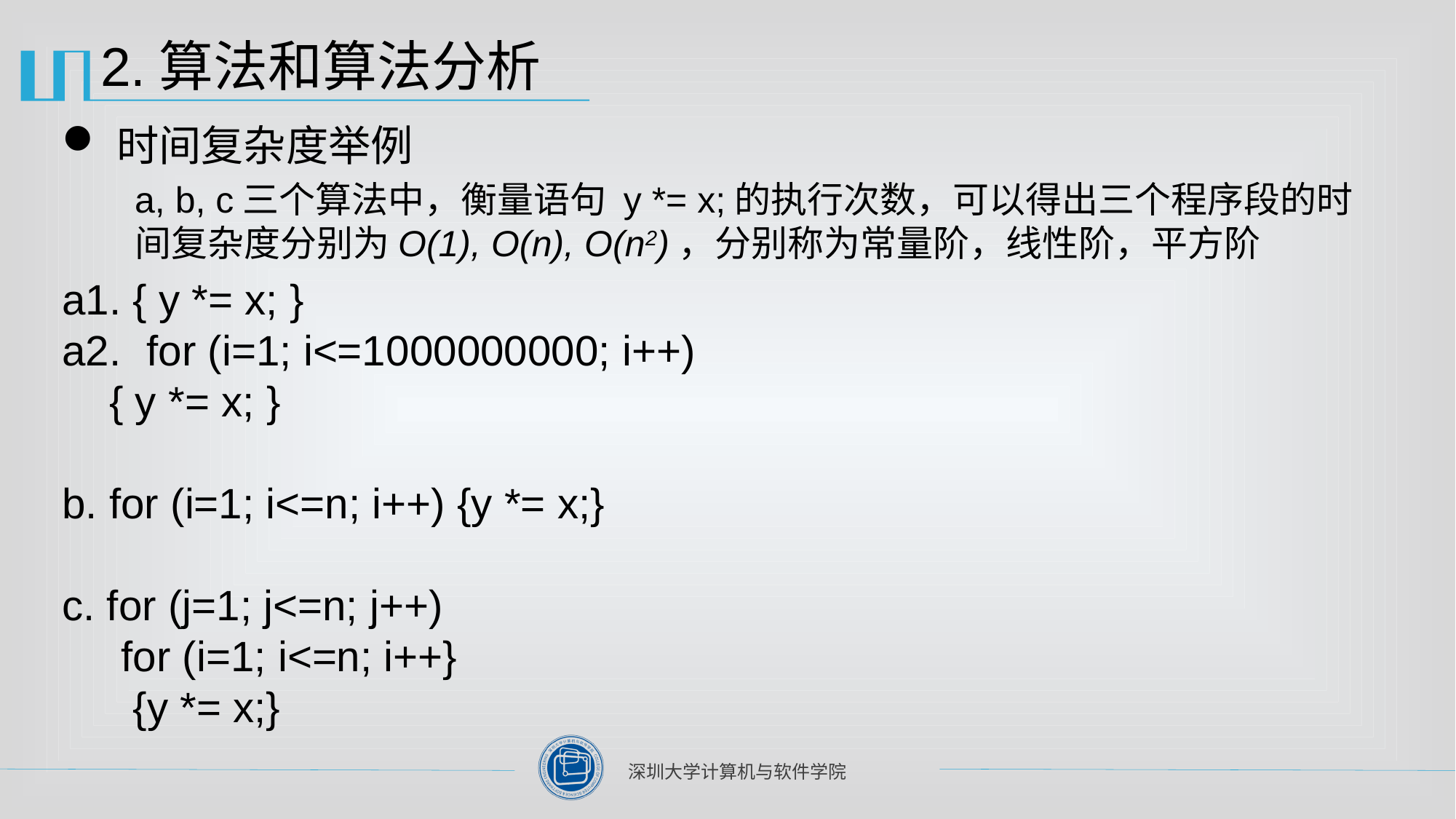

# 2.算法和算法分析
时间复杂度举例
a, b, c三个算法中，衡量语句 y *= x;的执行次数，可以得出三个程序段的时间复杂度分别为O(1), O(n), O(n2)，分别称为常量阶，线性阶，平方阶
a1. { y *= x; }
a2.	 for (i=1; i<=1000000000; i++)
    { y *= x; }

b. for (i=1; i<=n; i++) {y *= x;}

c. for (j=1; j<=n; j++)
     for (i=1; i<=n; i++}
      {y *= x;}

26